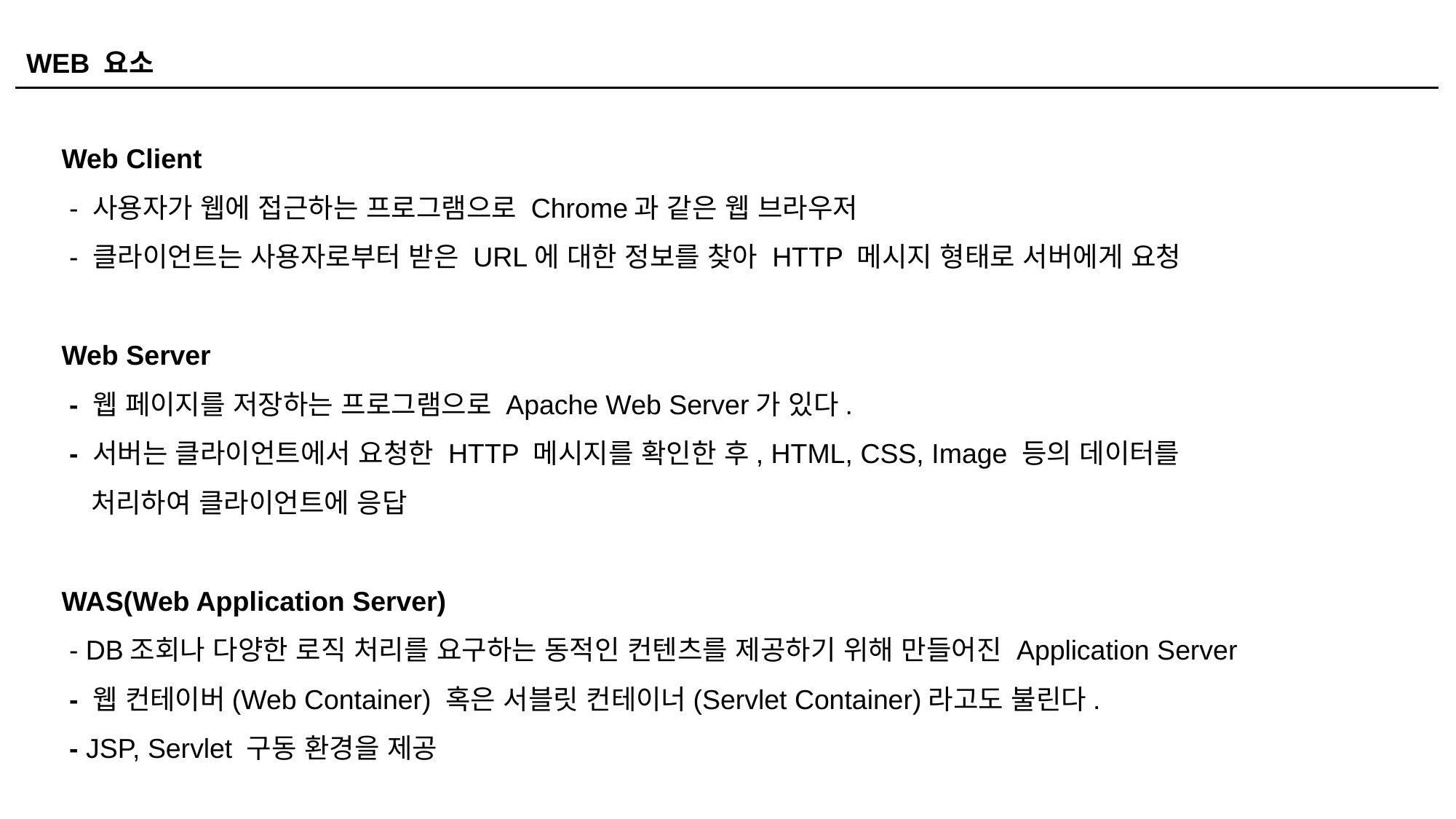

WEB 요소
Web Client
 - 사용자가 웹에 접근하는 프로그램으로 Chrome과 같은 웹 브라우저
 - 클라이언트는 사용자로부터 받은 URL에 대한 정보를 찾아 HTTP 메시지 형태로 서버에게 요청

Web Server
 - 웹 페이지를 저장하는 프로그램으로 Apache Web Server가 있다.
 - 서버는 클라이언트에서 요청한 HTTP 메시지를 확인한 후, HTML, CSS, Image 등의 데이터를
   처리하여 클라이언트에 응답

WAS(Web Application Server)
 - DB조회나 다양한 로직 처리를 요구하는 동적인 컨텐츠를 제공하기 위해 만들어진 Application Server
 - 웹 컨테이버(Web Container) 혹은 서블릿 컨테이너(Servlet Container)라고도 불린다.
 - JSP, Servlet 구동 환경을 제공